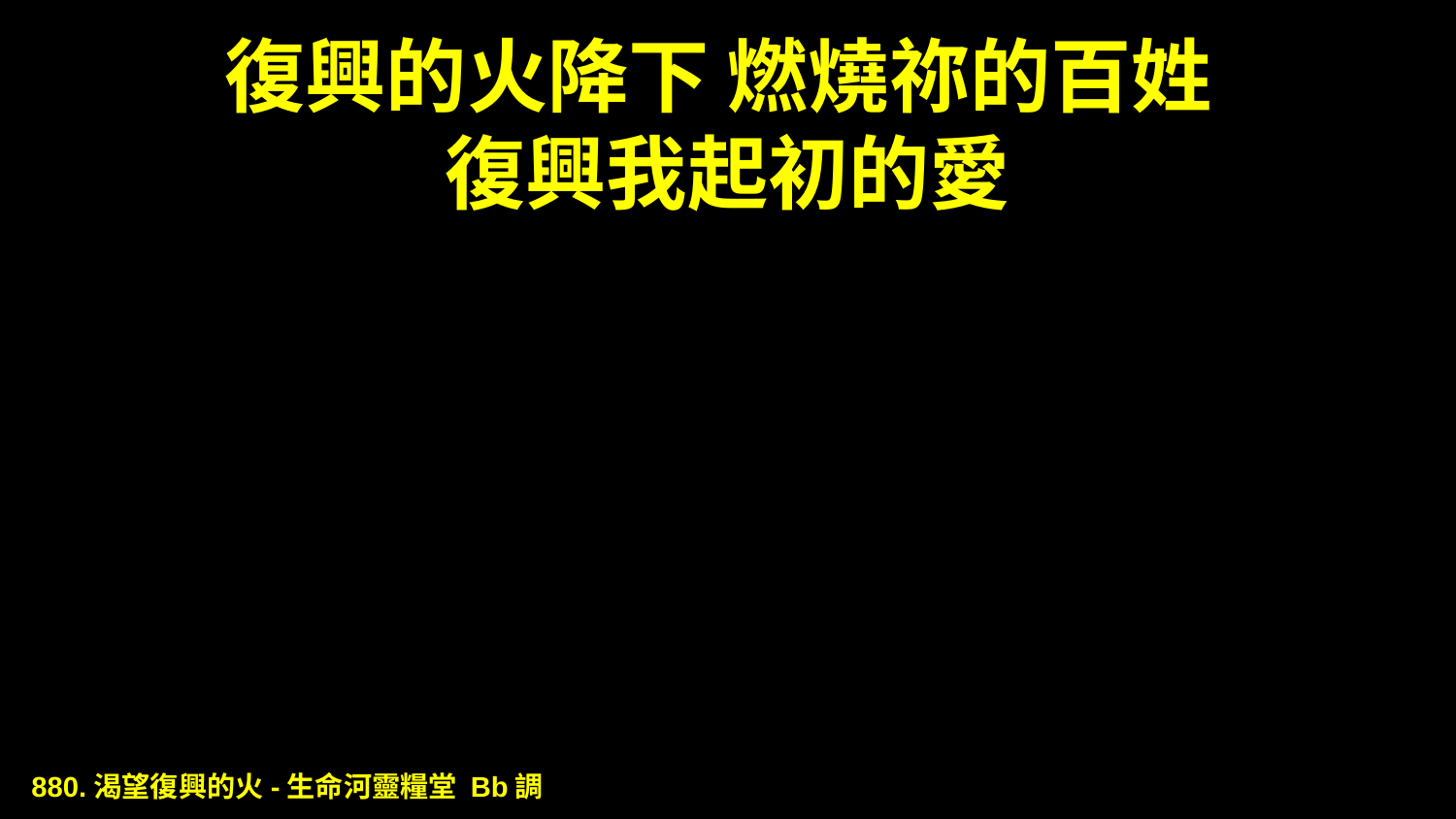

# 復興的火降下 燃燒祢的百姓 復興我起初的愛
880.渴望復興的火-生命河靈糧堂 Bb調